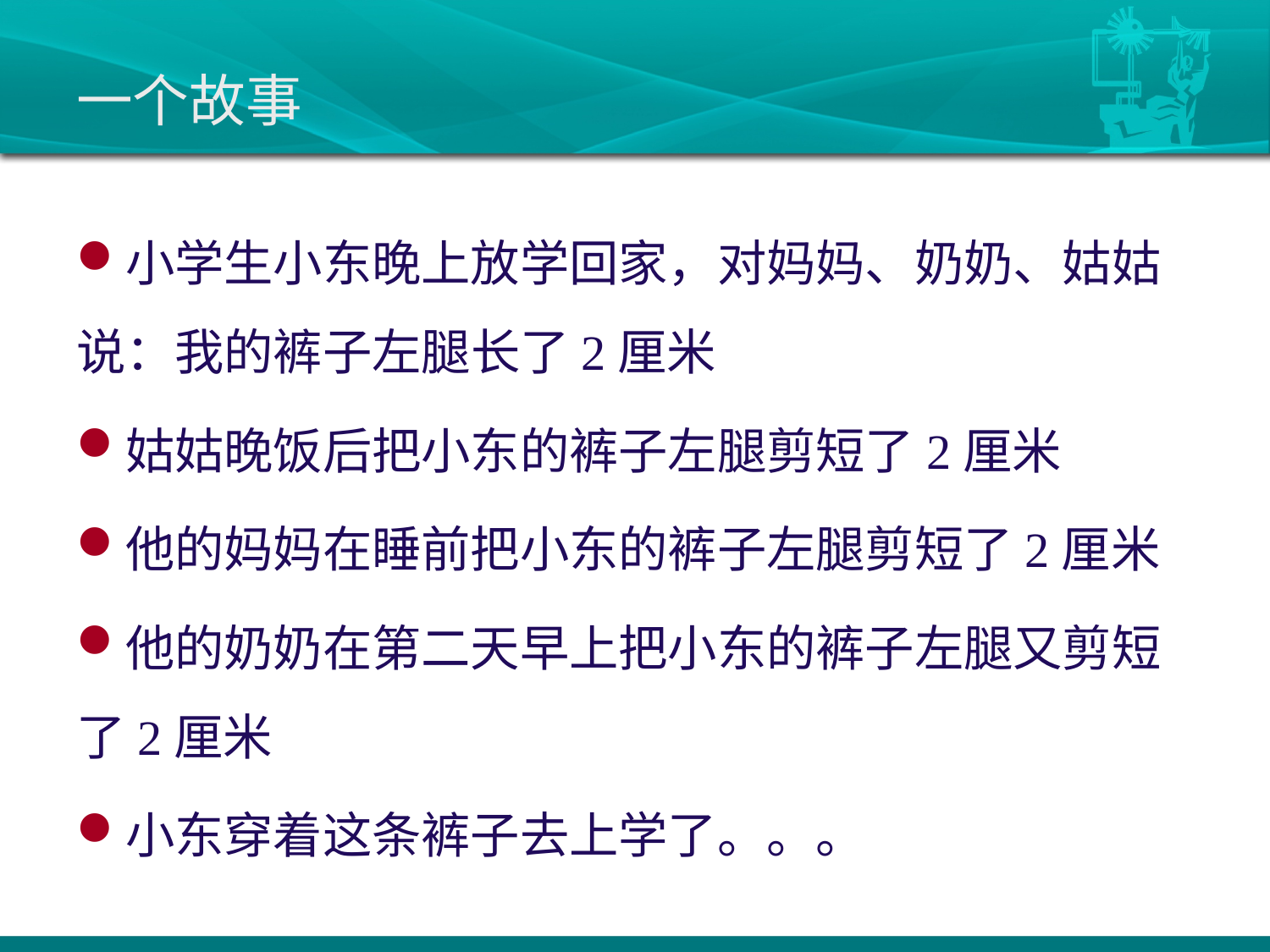

# 一个故事
小学生小东晚上放学回家，对妈妈、奶奶、姑姑说：我的裤子左腿长了2厘米
姑姑晚饭后把小东的裤子左腿剪短了2厘米
他的妈妈在睡前把小东的裤子左腿剪短了2厘米
他的奶奶在第二天早上把小东的裤子左腿又剪短了2厘米
小东穿着这条裤子去上学了。。。